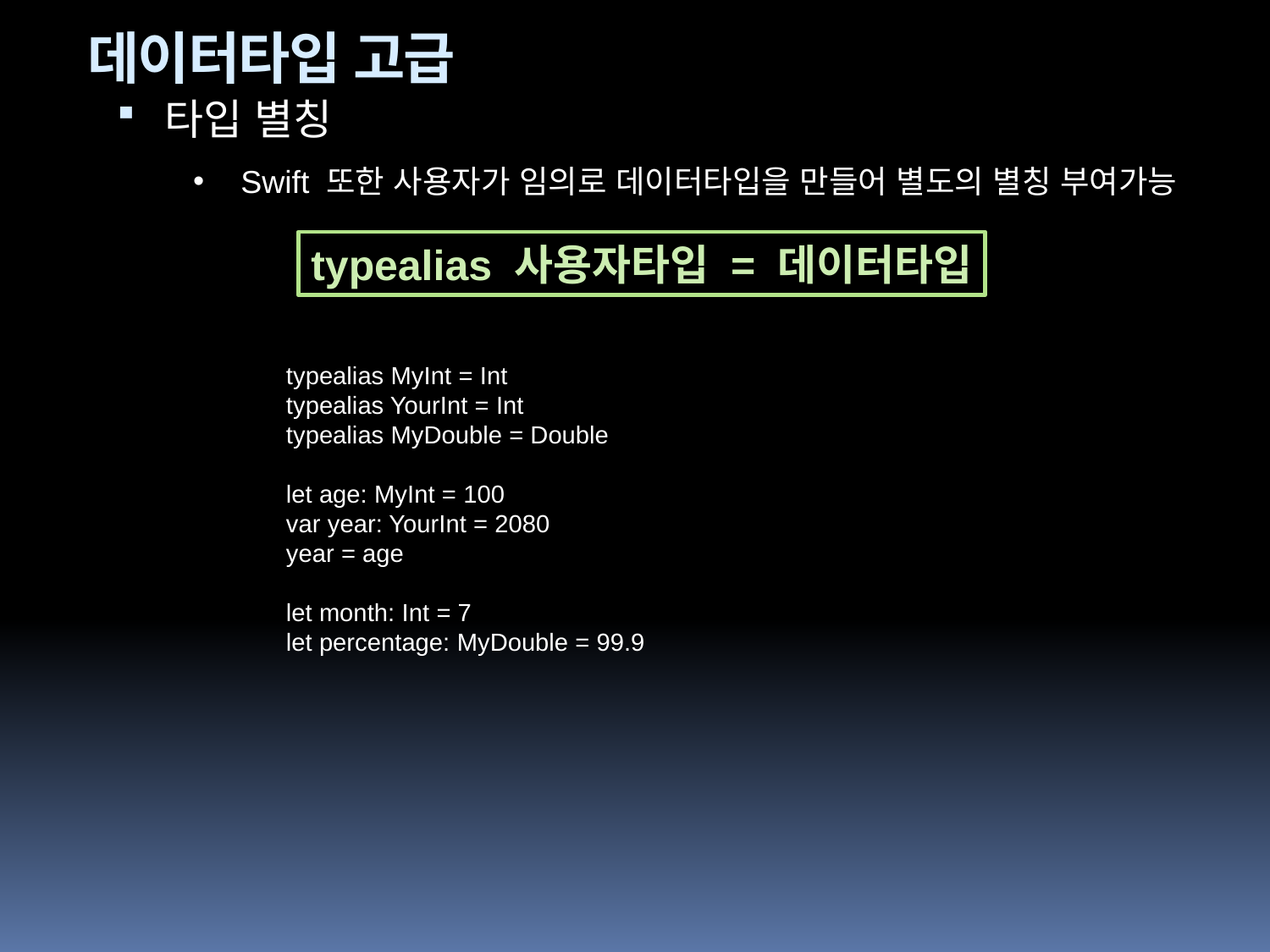

데이터타입 고급
타입 별칭
Swift 또한 사용자가 임의로 데이터타입을 만들어 별도의 별칭 부여가능
typealias 사용자타입 = 데이터타입
typealias MyInt = Int
typealias YourInt = Int
typealias MyDouble = Double

let age: MyInt = 100
var year: YourInt = 2080
year = age

let month: Int = 7
let percentage: MyDouble = 99.9